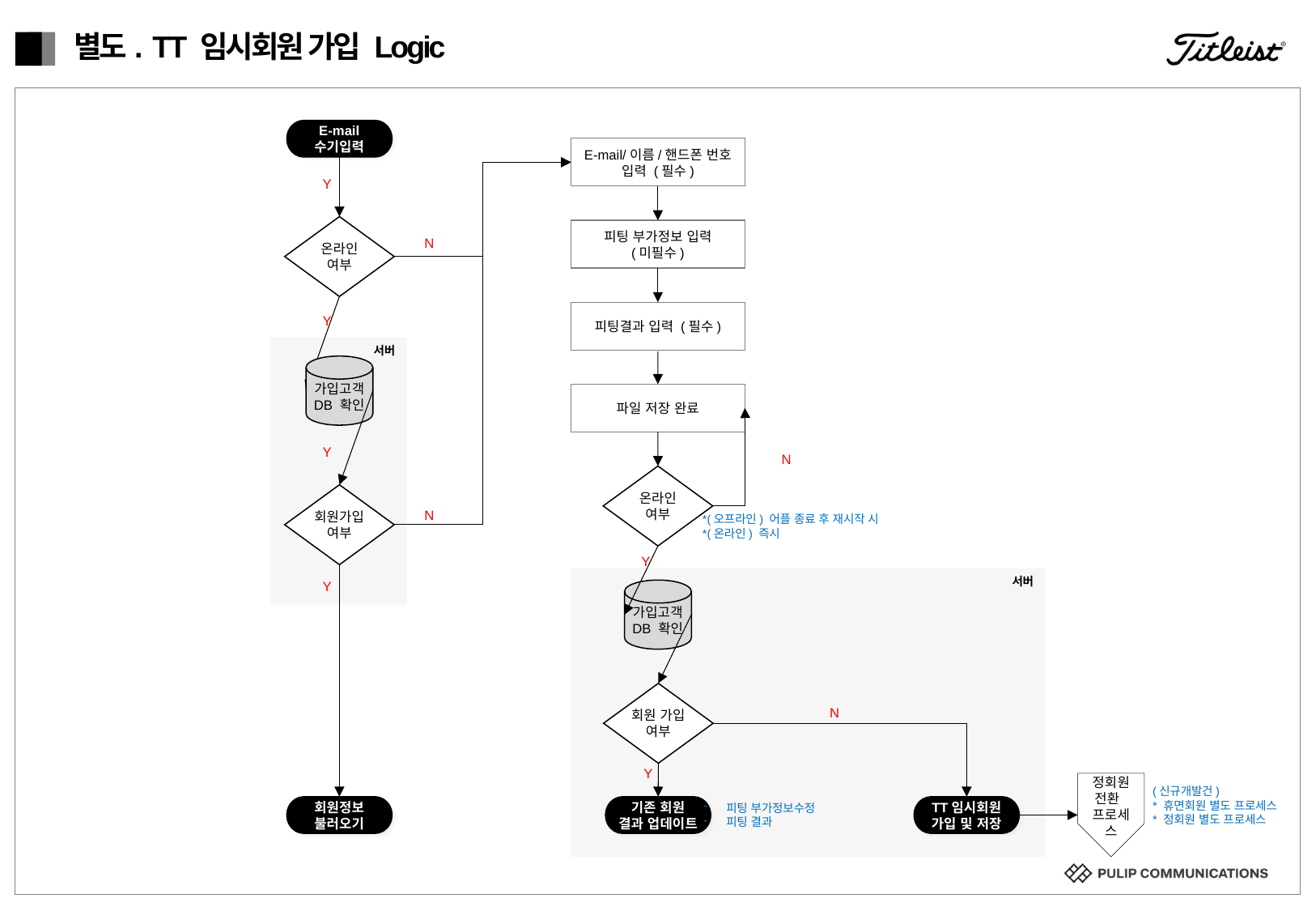

# 별도.  TT 임시회원 가입 Logic
E-mail
수기입력
E-mail/이름/핸드폰 번호
입력 (필수)
피팅 부가정보 입력
(미필수)
피팅결과 입력 (필수)
파일 저장 완료
온라인 여부
Y
온라인 여부
N
Y
서버
가입고객
DB 확인
Y
N
회원가입여부
N
*(오프라인) 어플 종료 후 재시작 시
*(온라인) 즉시
Y
서버
Y
가입고객
DB 확인
회원 가입 여부
N
Y
(신규개발건)
* 휴면회원 별도 프로세스
* 정회원 별도 프로세스
정회원
전환
프로세스
피팅 부가정보수정
피팅 결과
회원정보
불러오기
기존 회원
결과 업데이트
TT임시회원
가입 및 저장